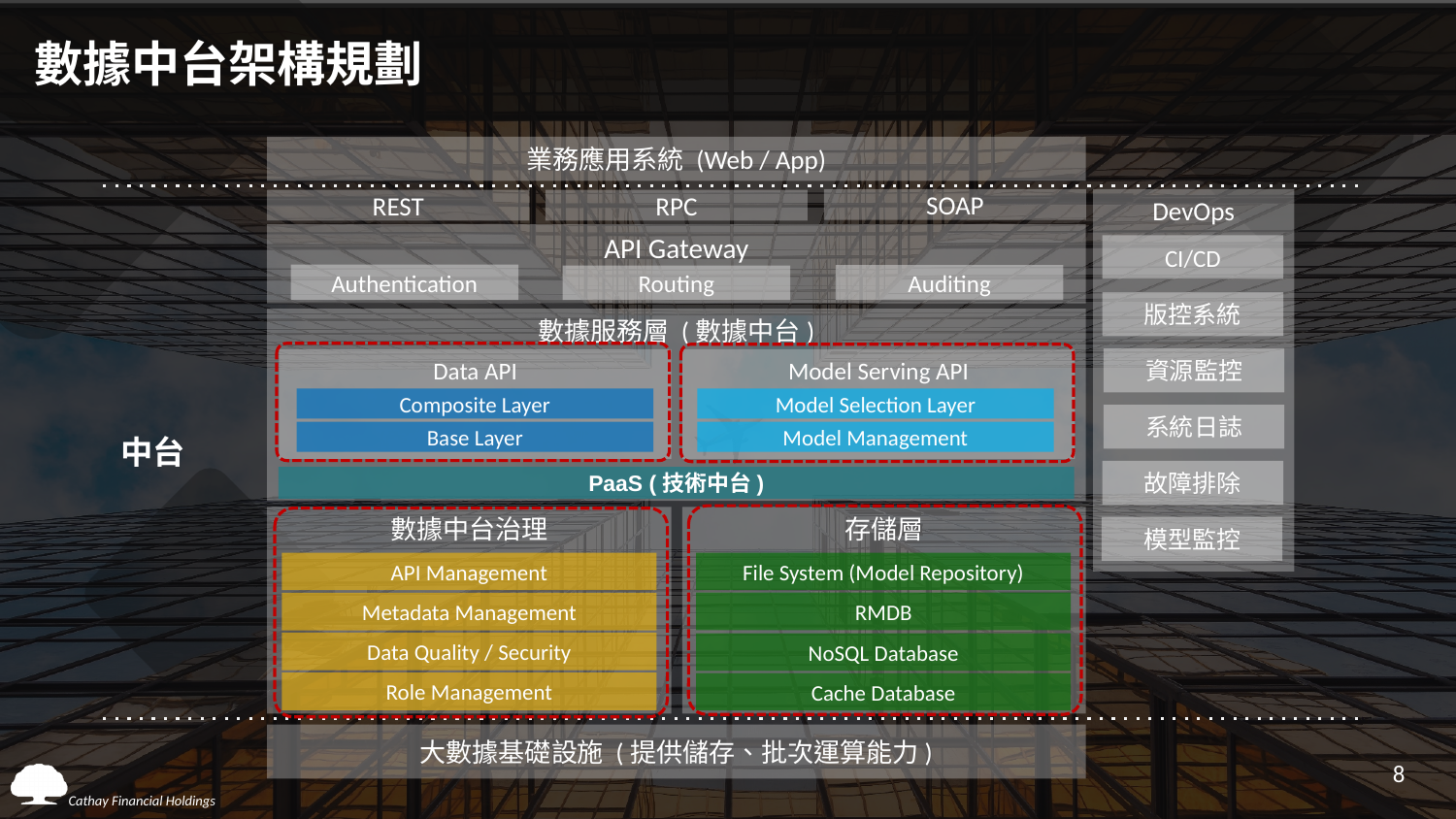

數據中台架構規劃

業務應用系統 (Web / App)
SOAP
DevOps
REST
RPC
API Gateway
CI/CD
Authentication
Auditing
Routing
版控系統
數據服務層 (數據中台)

資源監控
Data API
Model Serving API
Composite Layer
Model Selection Layer
系統日誌
中台
Model Management
Base Layer
故障排除
PaaS (技術中台)

數據中台治理
存儲層

模型監控
API Management
File System (Model Repository)
RMDB
Metadata Management
Data Quality / Security
NoSQL Database
Role Management
Cache Database
大數據基礎設施 (提供儲存、批次運算能力)
8